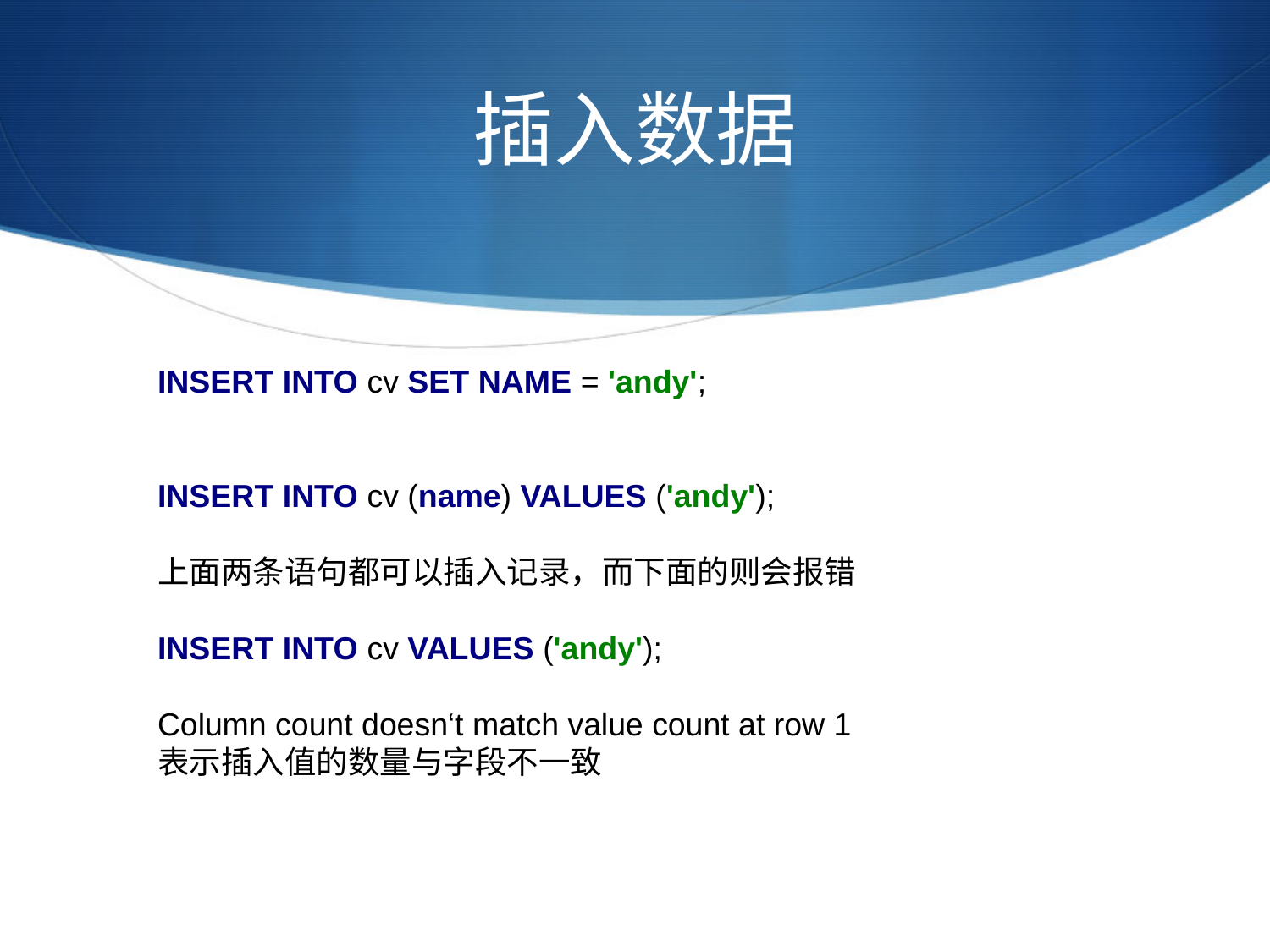

# 插入数据
INSERT INTO cv SET NAME = 'andy';

INSERT INTO cv (name) VALUES ('andy');

上面两条语句都可以插入记录，而下面的则会报错

INSERT INTO cv VALUES ('andy');

Column count doesn‘t match value count at row 1
表示插入值的数量与字段不一致